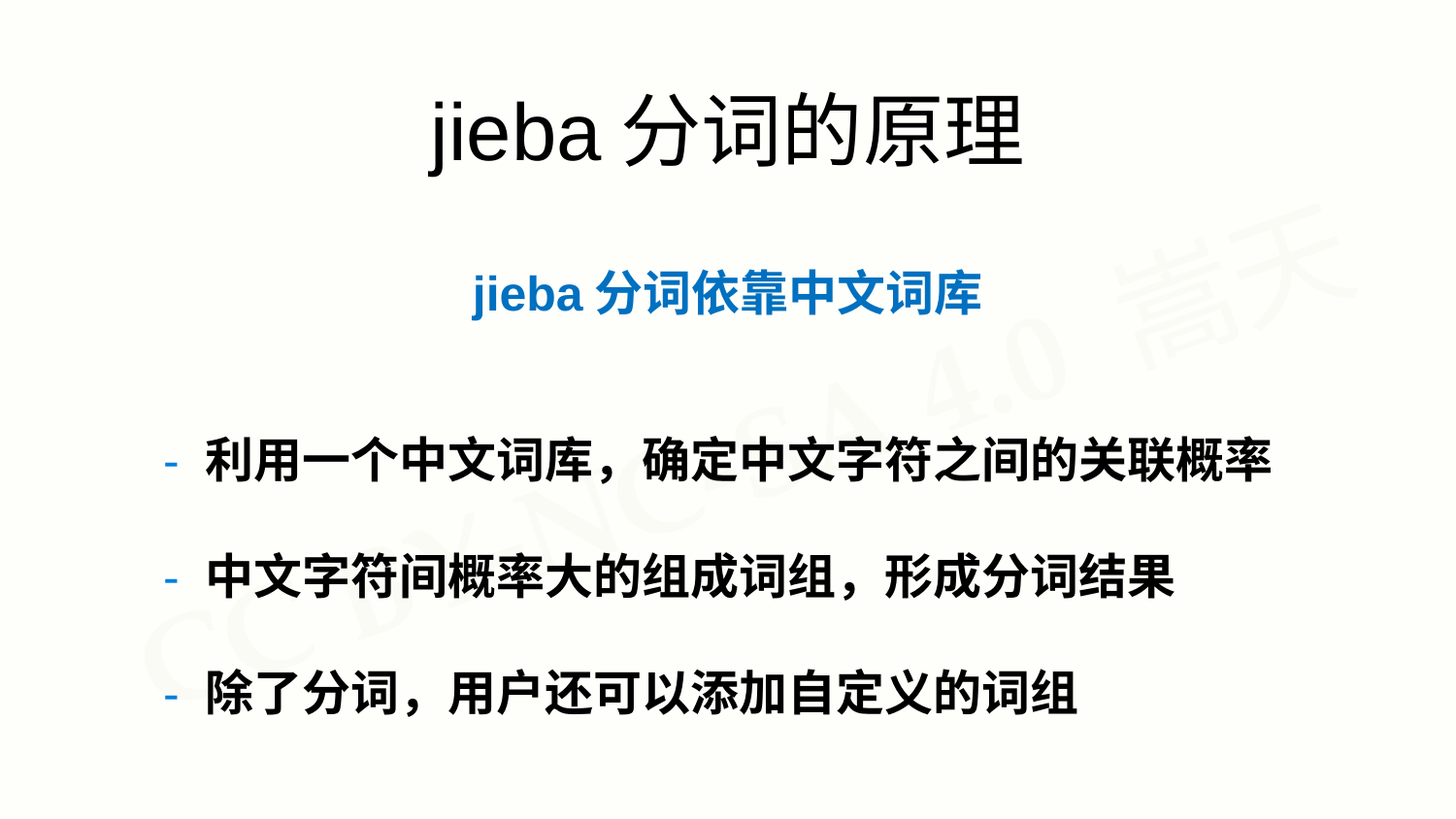

jieba分词的原理
jieba分词依靠中文词库
- 利用一个中文词库，确定中文字符之间的关联概率
- 中文字符间概率大的组成词组，形成分词结果
- 除了分词，用户还可以添加自定义的词组